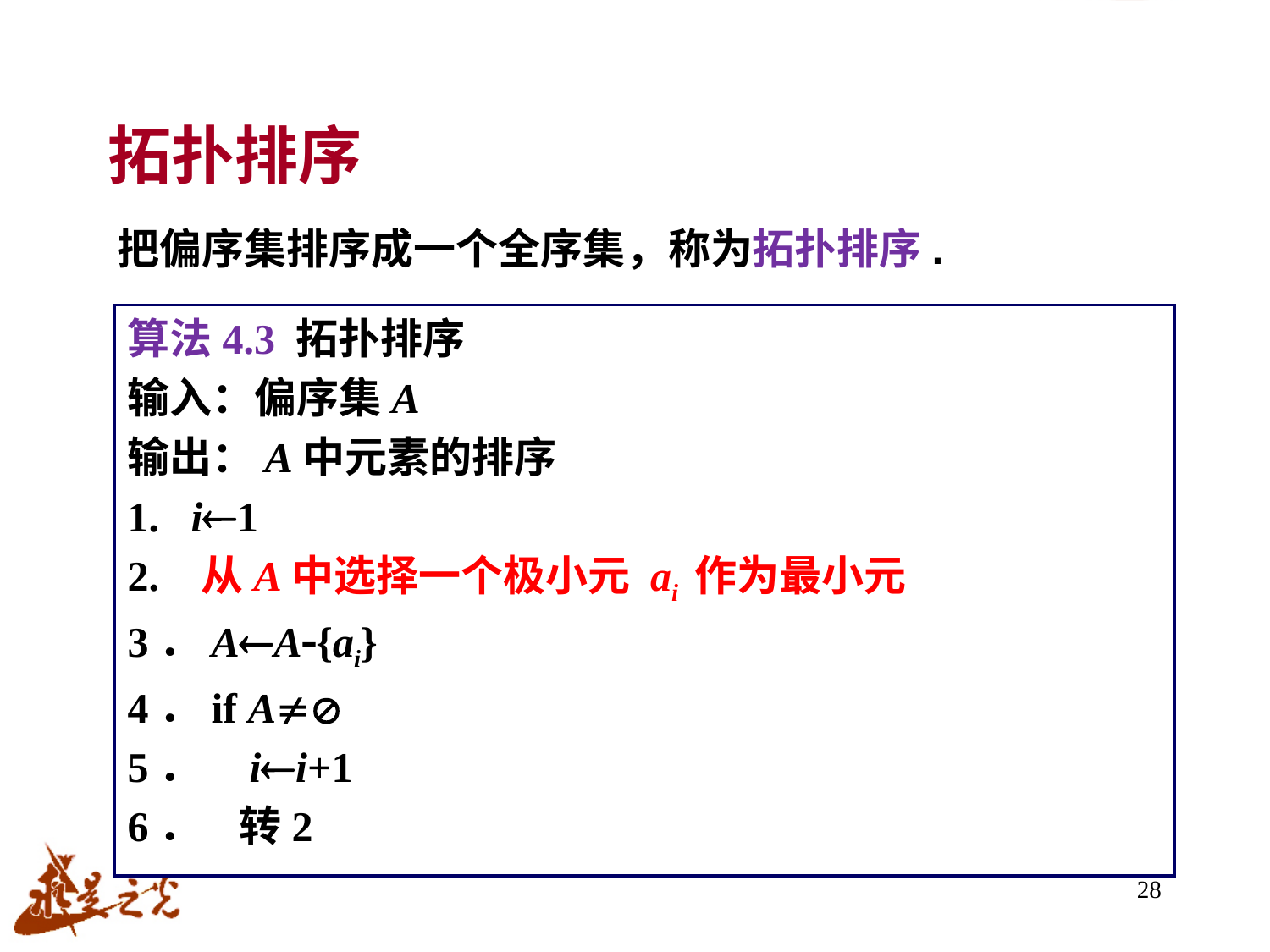

# 拓扑排序
把偏序集排序成一个全序集，称为拓扑排序.
算法4.3 拓扑排序
输入：偏序集A
输出：A中元素的排序
1.   i←1
2.   从A中选择一个极小元 ai 作为最小元
3．A←A−{ai}
4．if A≠∅
5．    i←i+1
6．    转2
28